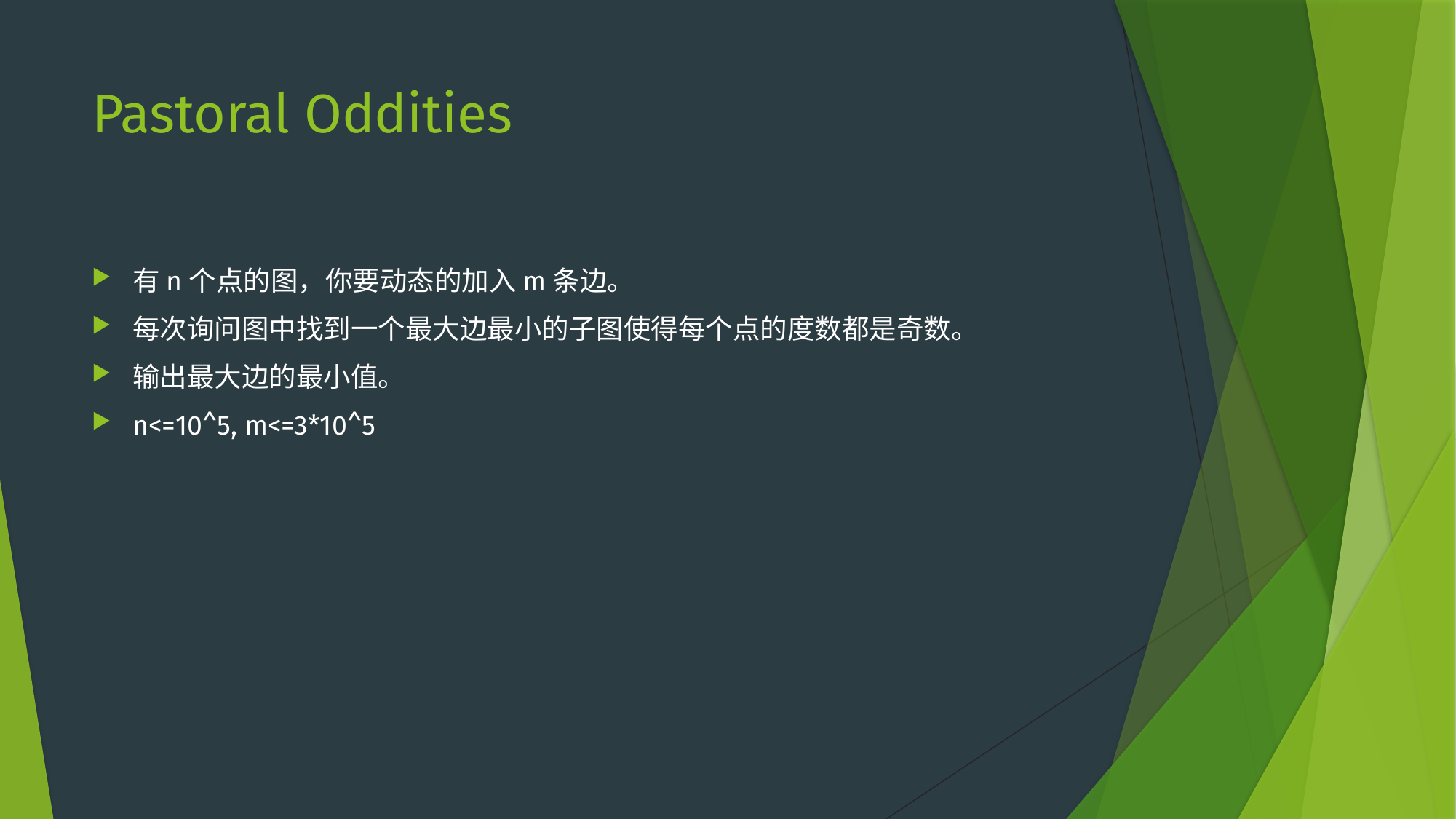

# Pastoral Oddities
有n个点的图，你要动态的加入m条边。
每次询问图中找到一个最大边最小的子图使得每个点的度数都是奇数。
输出最大边的最小值。
n<=10^5, m<=3*10^5